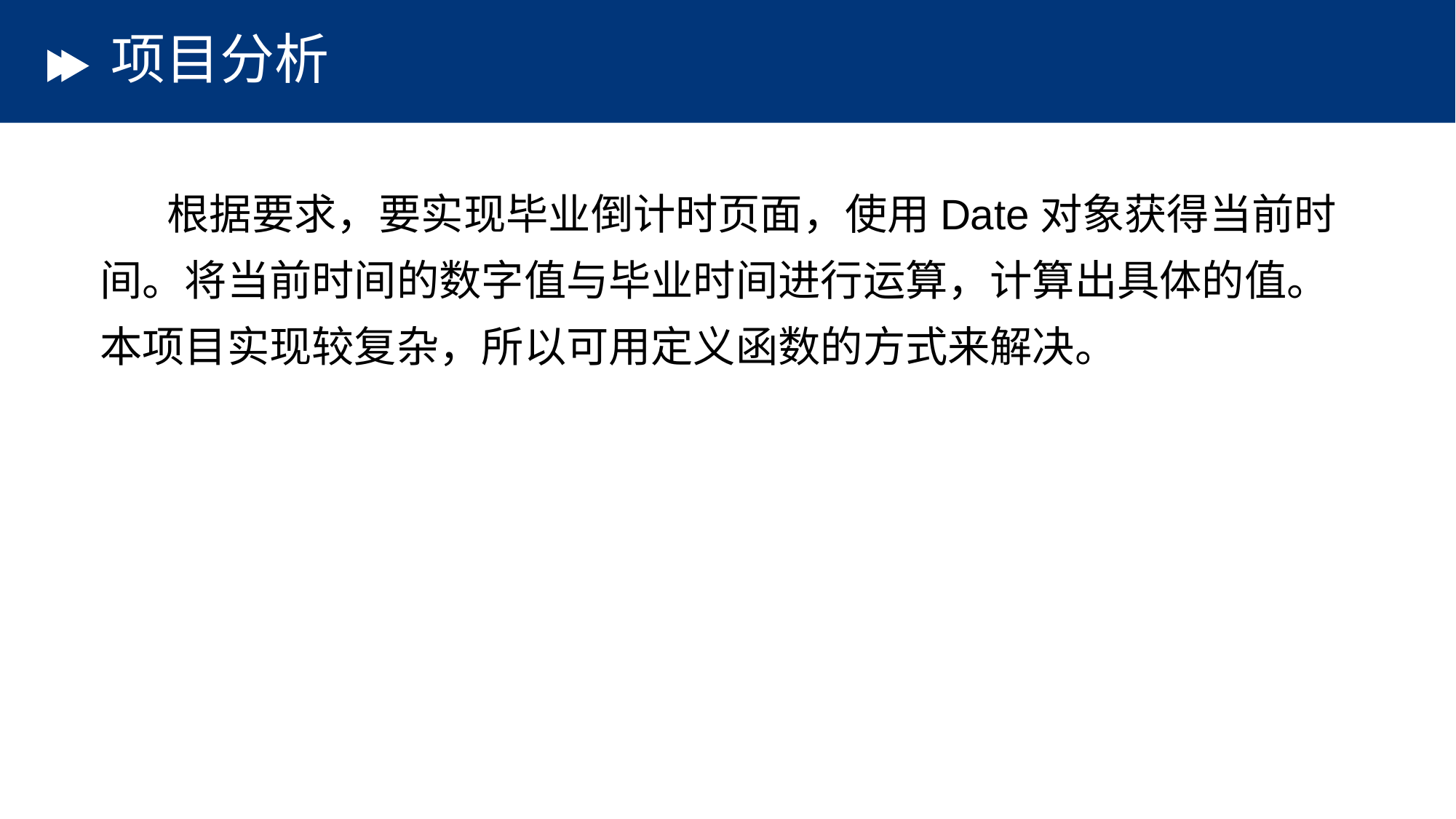

# 项目分析
      根据要求，要实现毕业倒计时页面，使用Date对象获得当前时间。将当前时间的数字值与毕业时间进行运算，计算出具体的值。本项目实现较复杂，所以可用定义函数的方式来解决。